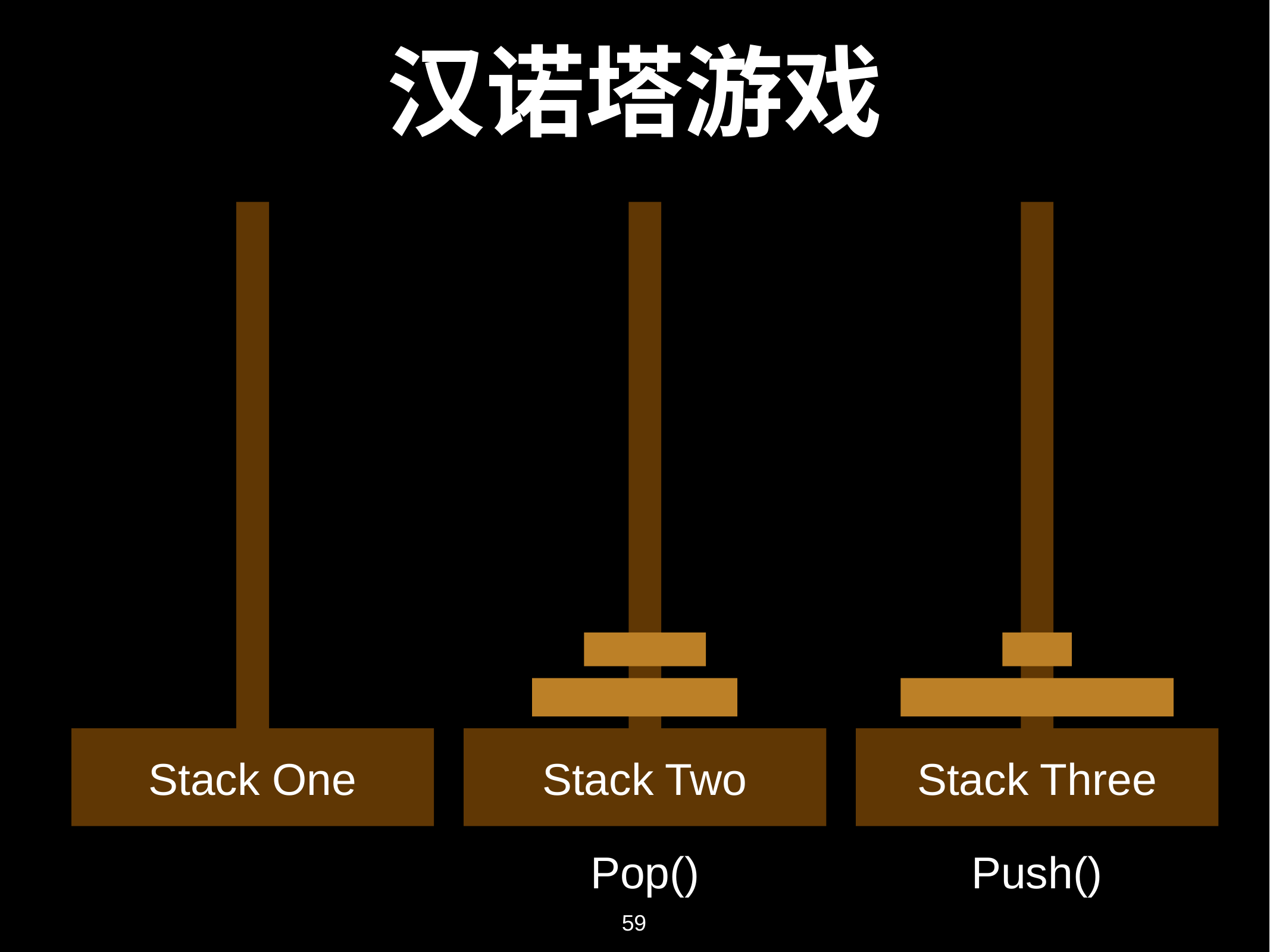

# 汉诺塔游戏

Stack One
Stack Two
Stack Three
Pop()
Push()
59